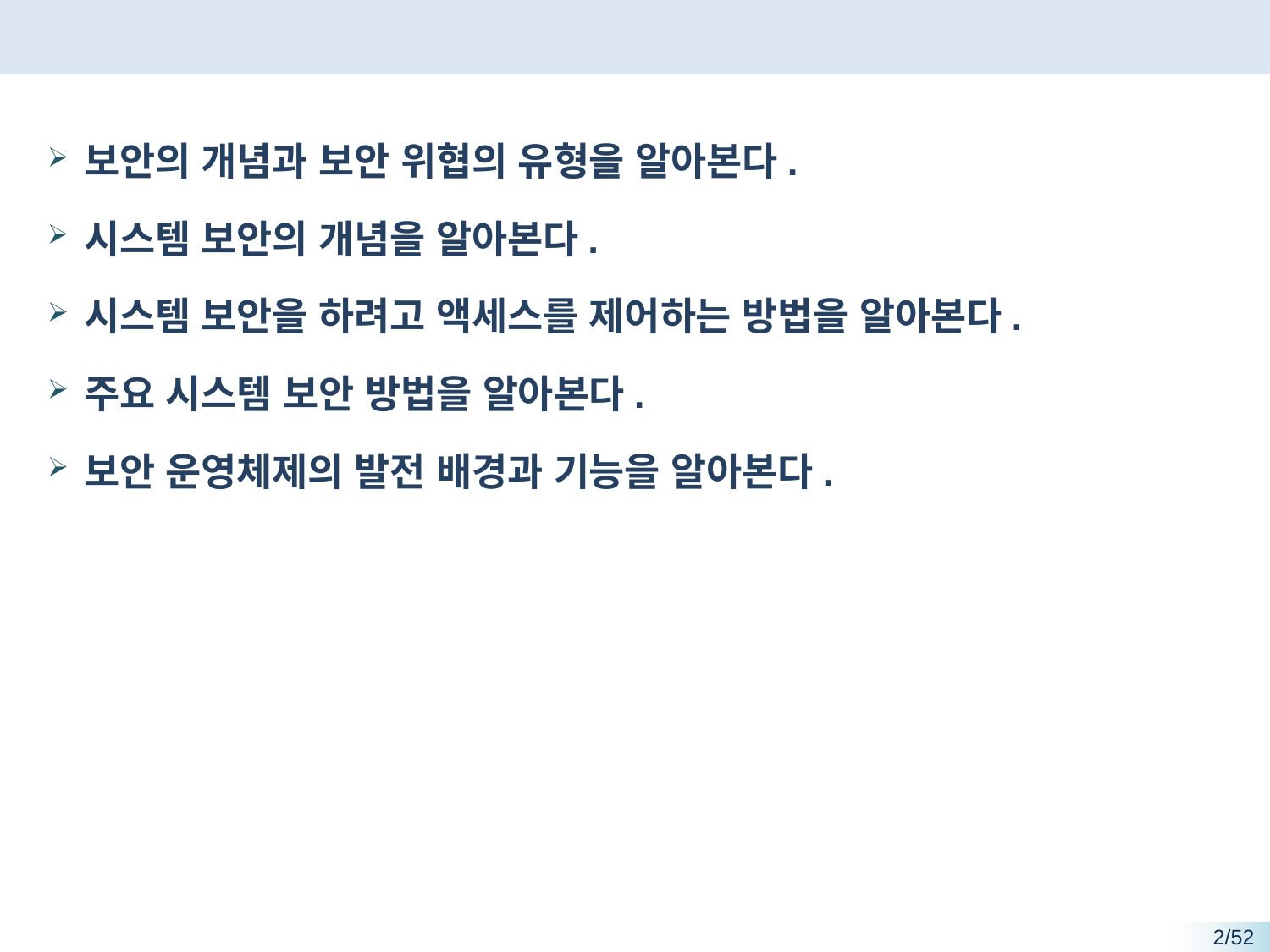

#
보안의 개념과 보안 위협의 유형을 알아본다.
시스템 보안의 개념을 알아본다.
시스템 보안을 하려고 액세스를 제어하는 방법을 알아본다.
주요 시스템 보안 방법을 알아본다.
보안 운영체제의 발전 배경과 기능을 알아본다.